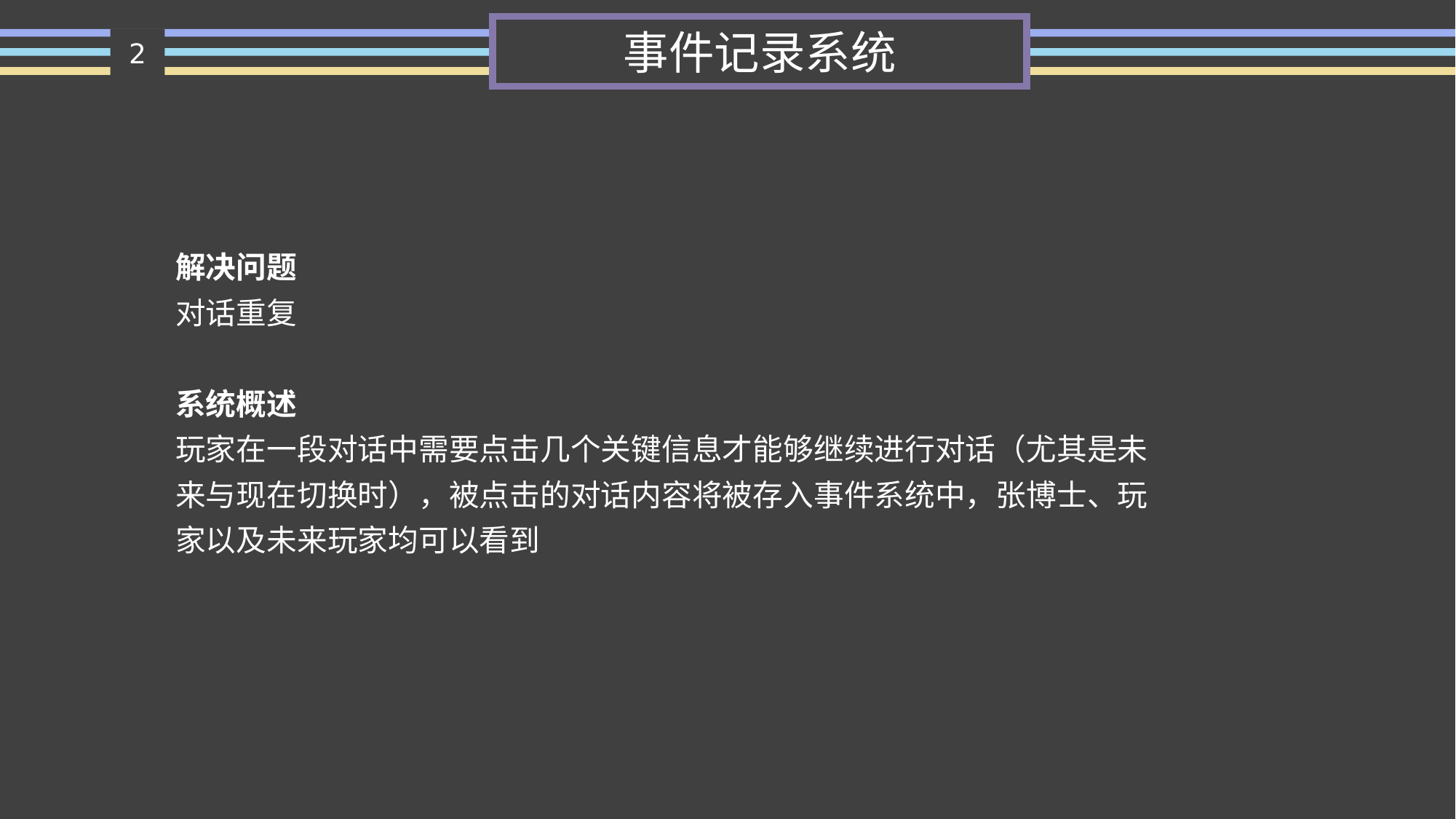

事件记录系统

2

解决问题
对话重复

系统概述
玩家在一段对话中需要点击几个关键信息才能够继续进行对话（尤其是未来与现在切换时），被点击的对话内容将被存入事件系统中，张博士、玩家以及未来玩家均可以看到